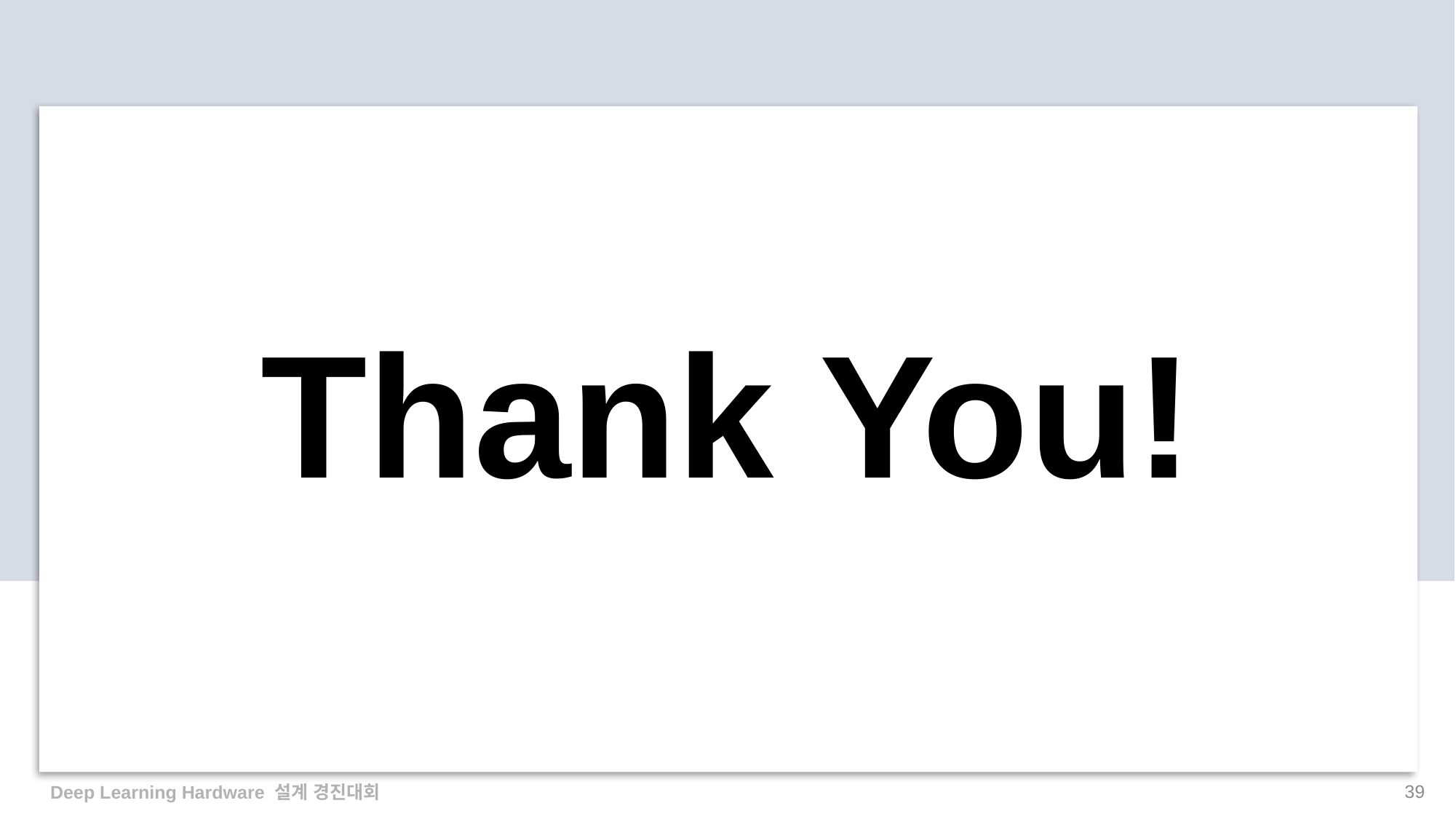

Thank You!
39
Deep Learning Hardware 설계 경진대회